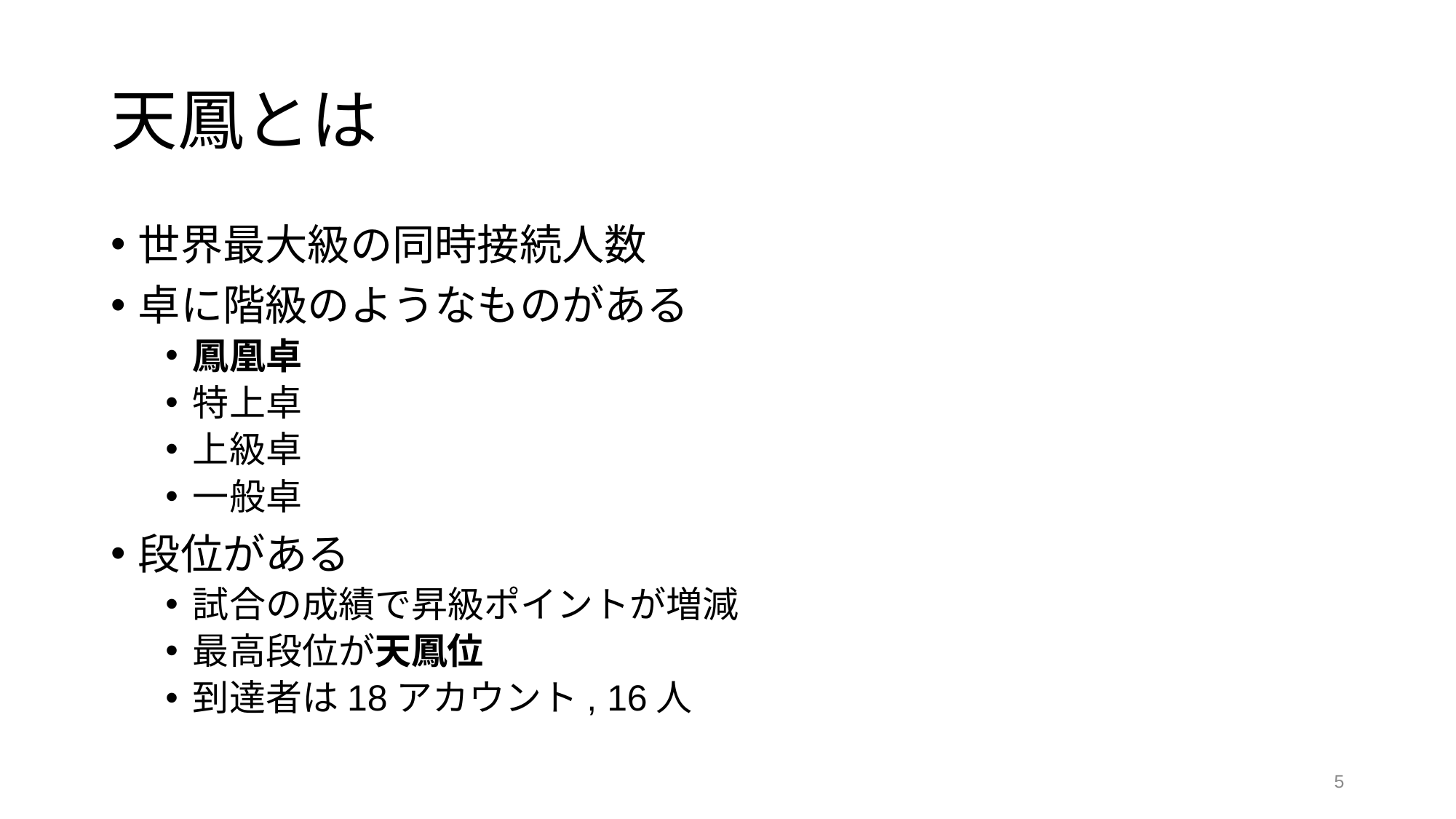

# 天鳳とは
世界最大級の同時接続人数
卓に階級のようなものがある
鳳凰卓
特上卓
上級卓
一般卓
段位がある
試合の成績で昇級ポイントが増減
最高段位が天鳳位
到達者は18アカウント, 16人

5